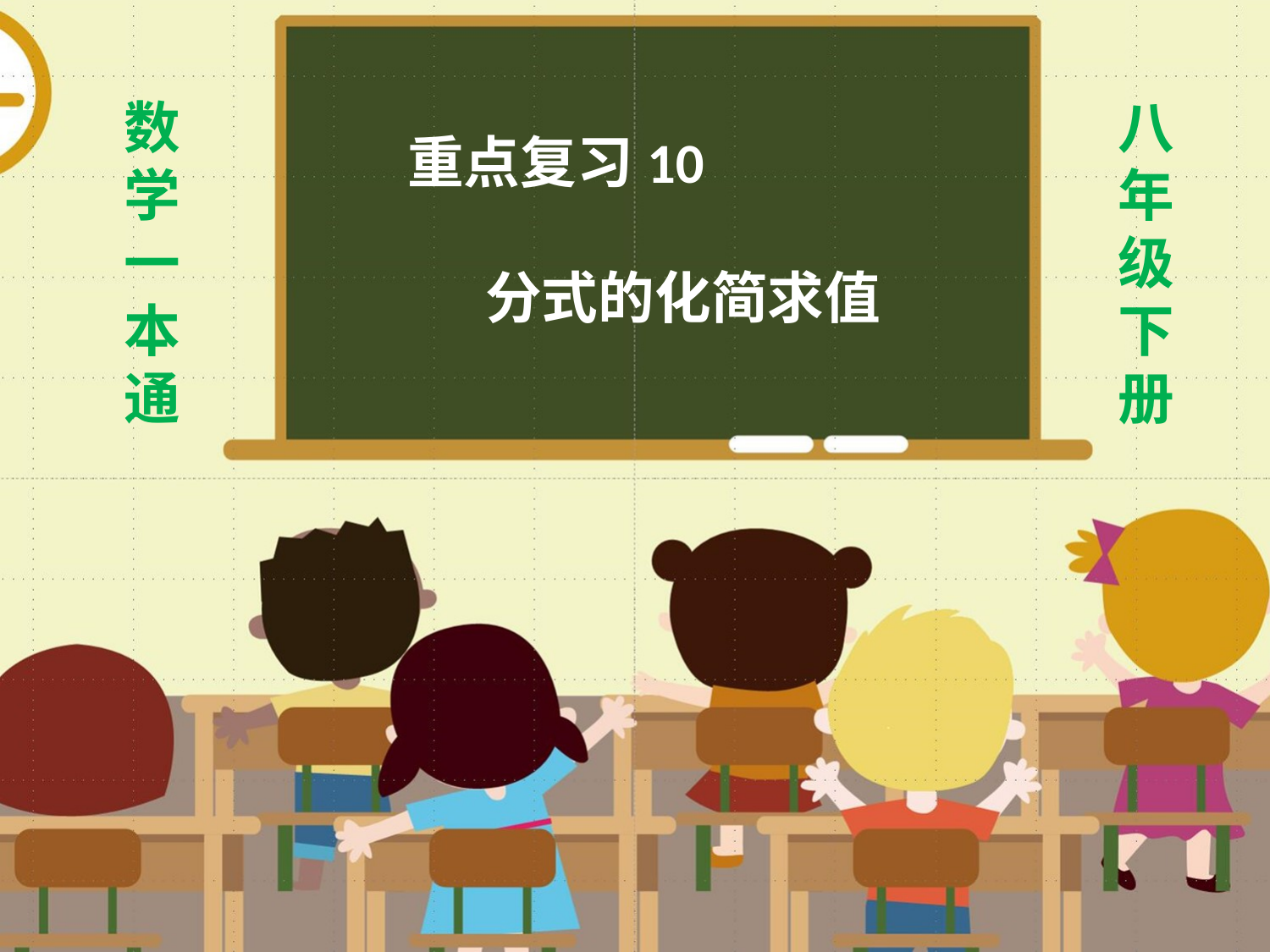

数
学
一
本
通
八年级下册
重点复习10

     分式的化简求值